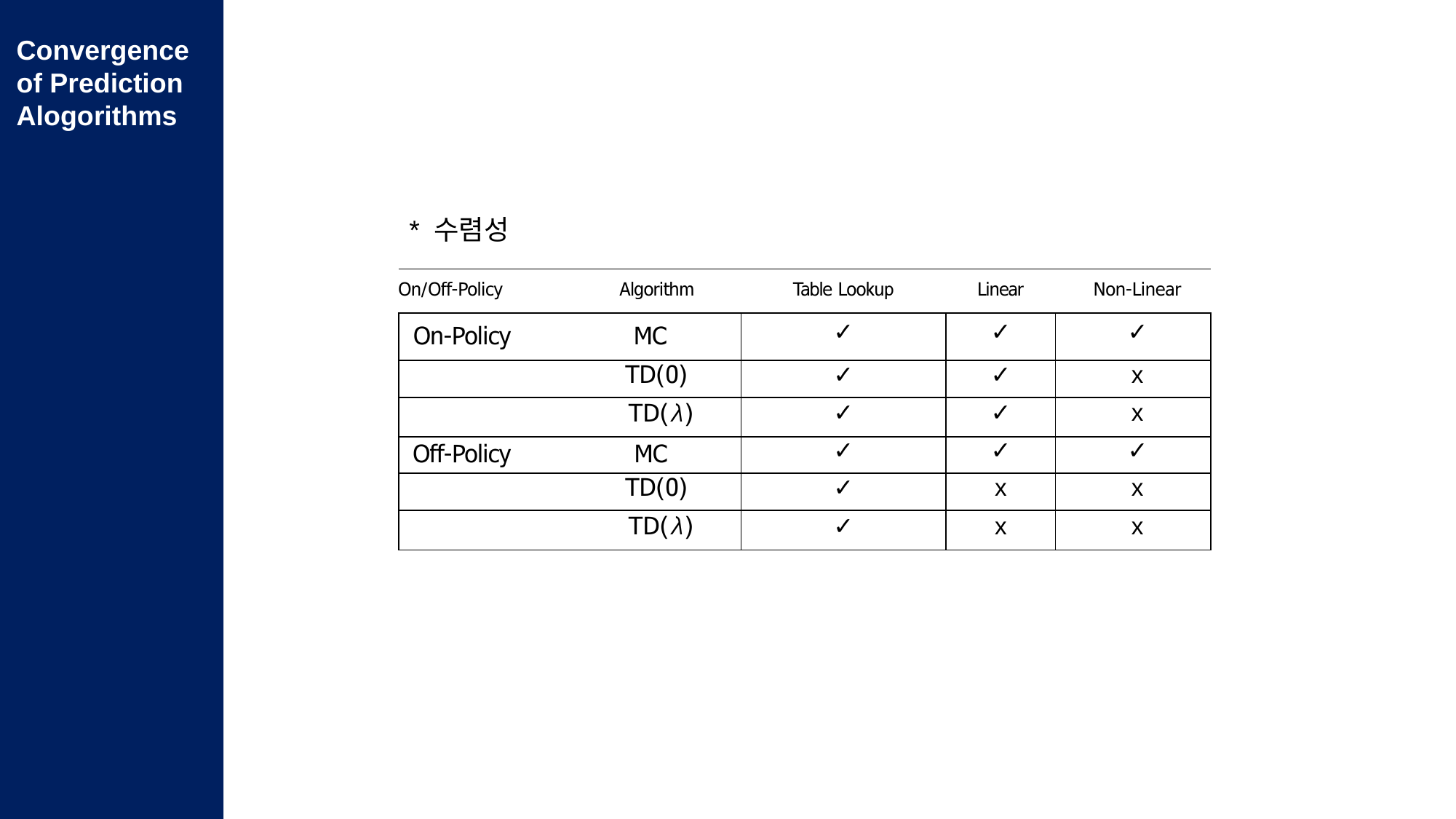

Convergence of Prediction Alogorithms
* 수렴성
| On/Off-Policy Algorithm | Table Lookup | Linear | Non-Linear |
| --- | --- | --- | --- |
| On-Policy MC | ✓ | ✓ | ✓ |
| TD(0) | ✓ | ✓ | x |
| TD(λ) | ✓ | ✓ | x |
| Off-Policy MC | ✓ | ✓ | ✓ |
| TD(0) | ✓ | x | x |
| TD(λ) | ✓ | x | x |